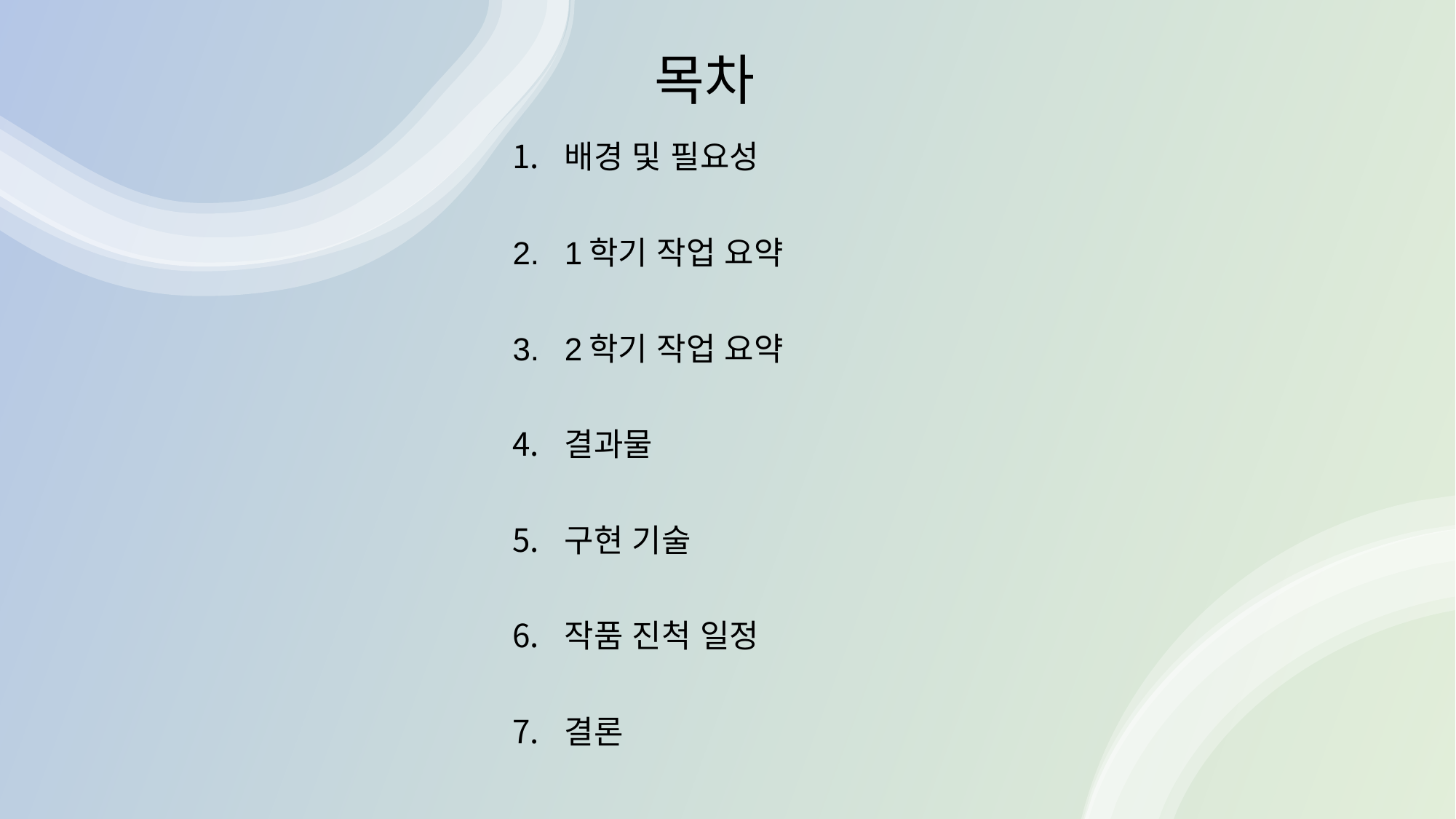

# 목차
배경 및 필요성

1학기 작업 요약

2학기 작업 요약

결과물

구현 기술

작품 진척 일정

결론